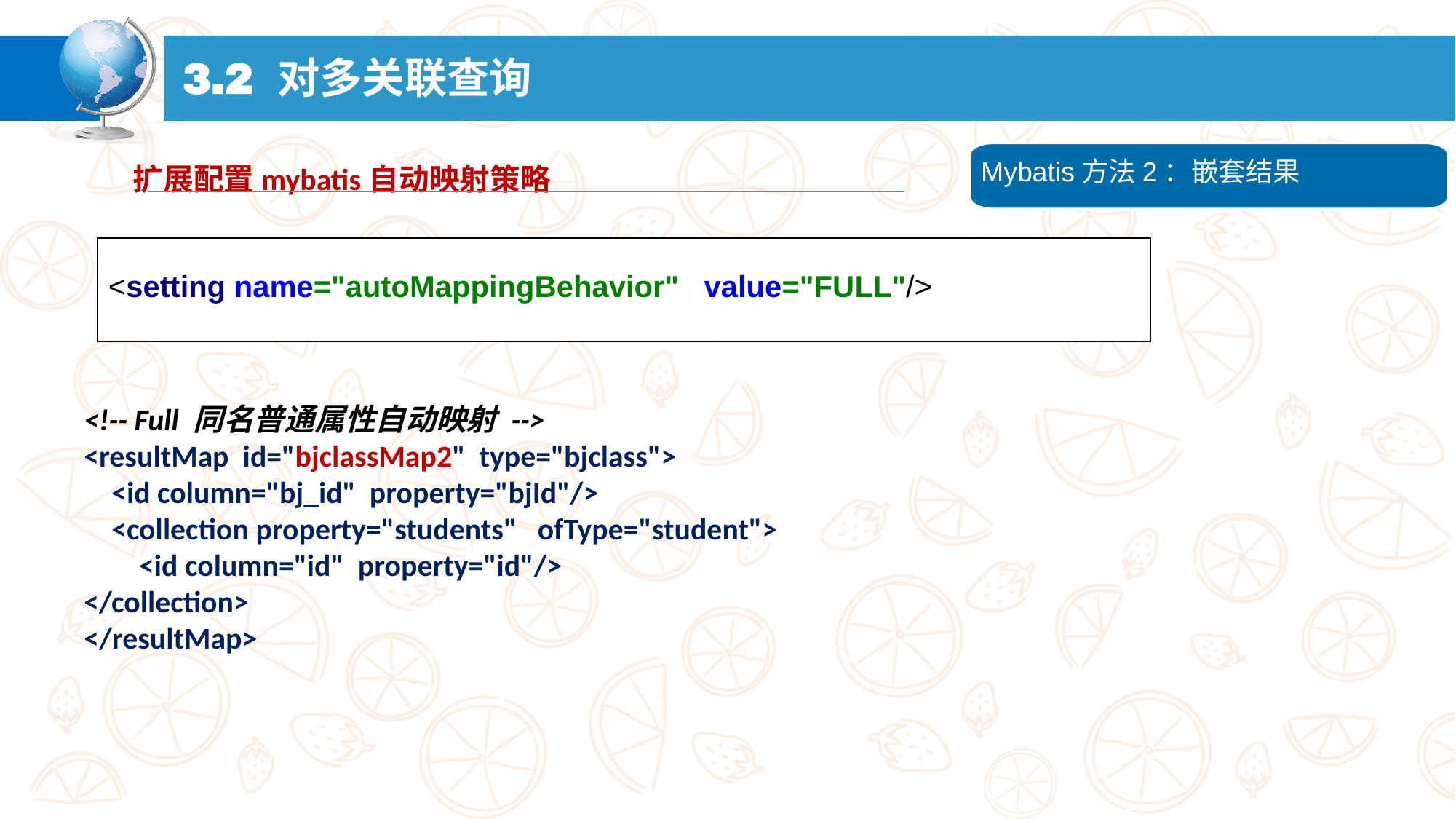

# 3.2 对多关联查询
扩展配置mybatis自动映射策略

Mybatis方法2：嵌套结果

<setting name="autoMappingBehavior"   value="FULL"/>

<!-- Full 同名普通属性自动映射 -->
<resultMap  id="bjclassMap2"  type="bjclass">
    <id column="bj_id"  property="bjId"/>
    <collection property="students"   ofType="student">
        <id column="id"  property="id"/>
</collection>
</resultMap>